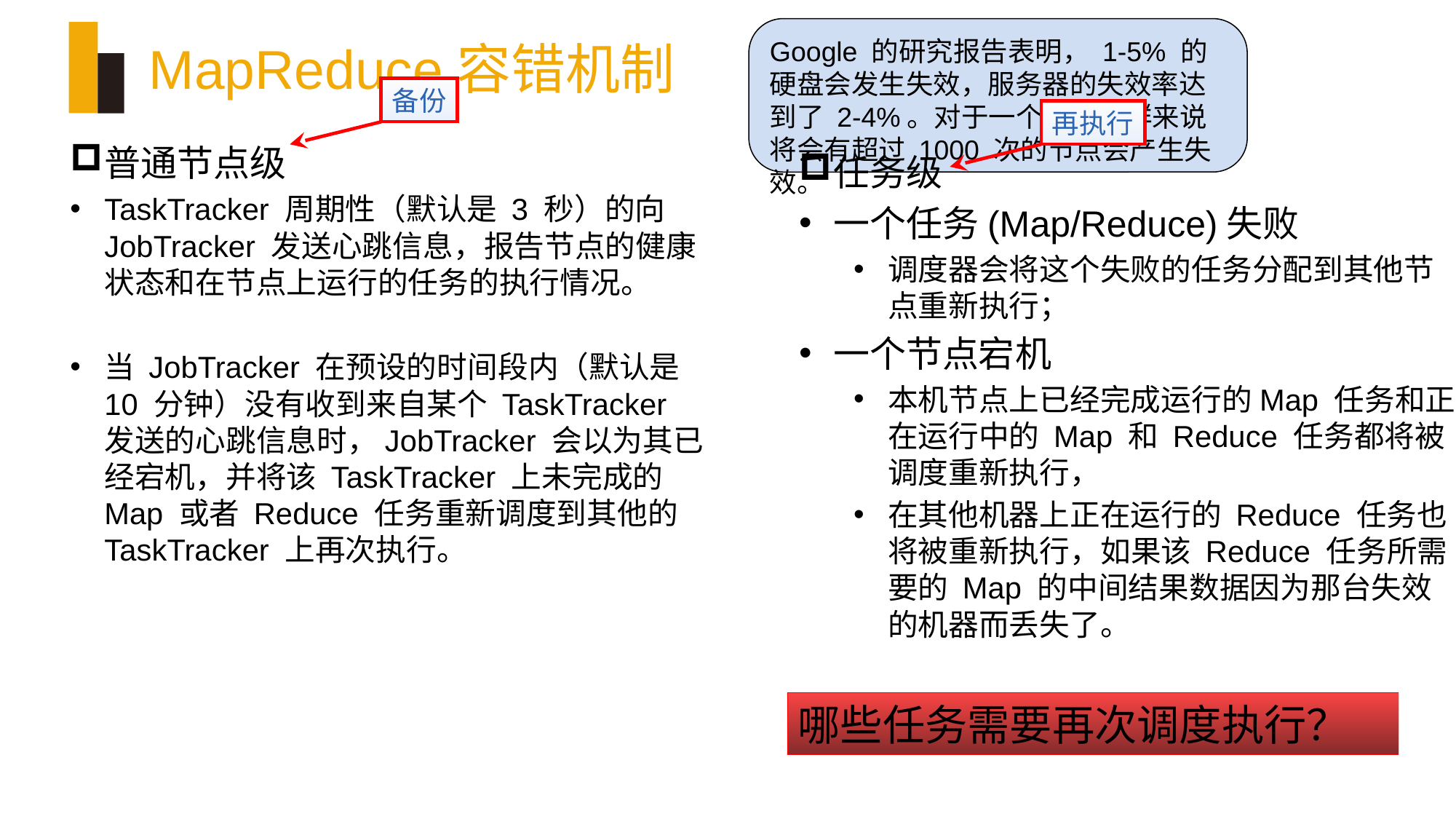

Google 的研究报告表明， 1-5% 的硬盘会发生失效，服务器的失效率达到了 2-4%。对于一个新的集群来说将会有超过 1000 次的节点会产生失效。

# MapReduce容错机制
备份

再执行

普通节点级
TaskTracker 周期性（默认是 3 秒）的向 JobTracker 发送心跳信息，报告节点的健康状态和在节点上运行的任务的执行情况。

当 JobTracker 在预设的时间段内（默认是 10 分钟）没有收到来自某个 TaskTracker 发送的心跳信息时，JobTracker 会以为其已经宕机，并将该 TaskTracker 上未完成的 Map 或者 Reduce 任务重新调度到其他的 TaskTracker 上再次执行。
任务级
一个任务(Map/Reduce)失败
调度器会将这个失败的任务分配到其他节点重新执行；
一个节点宕机
本机节点上已经完成运行的Map 任务和正在运行中的 Map 和 Reduce 任务都将被调度重新执行，
在其他机器上正在运行的 Reduce 任务也将被重新执行，如果该 Reduce 任务所需要的 Map 的中间结果数据因为那台失效的机器而丢失了。

哪些任务需要再次调度执行？